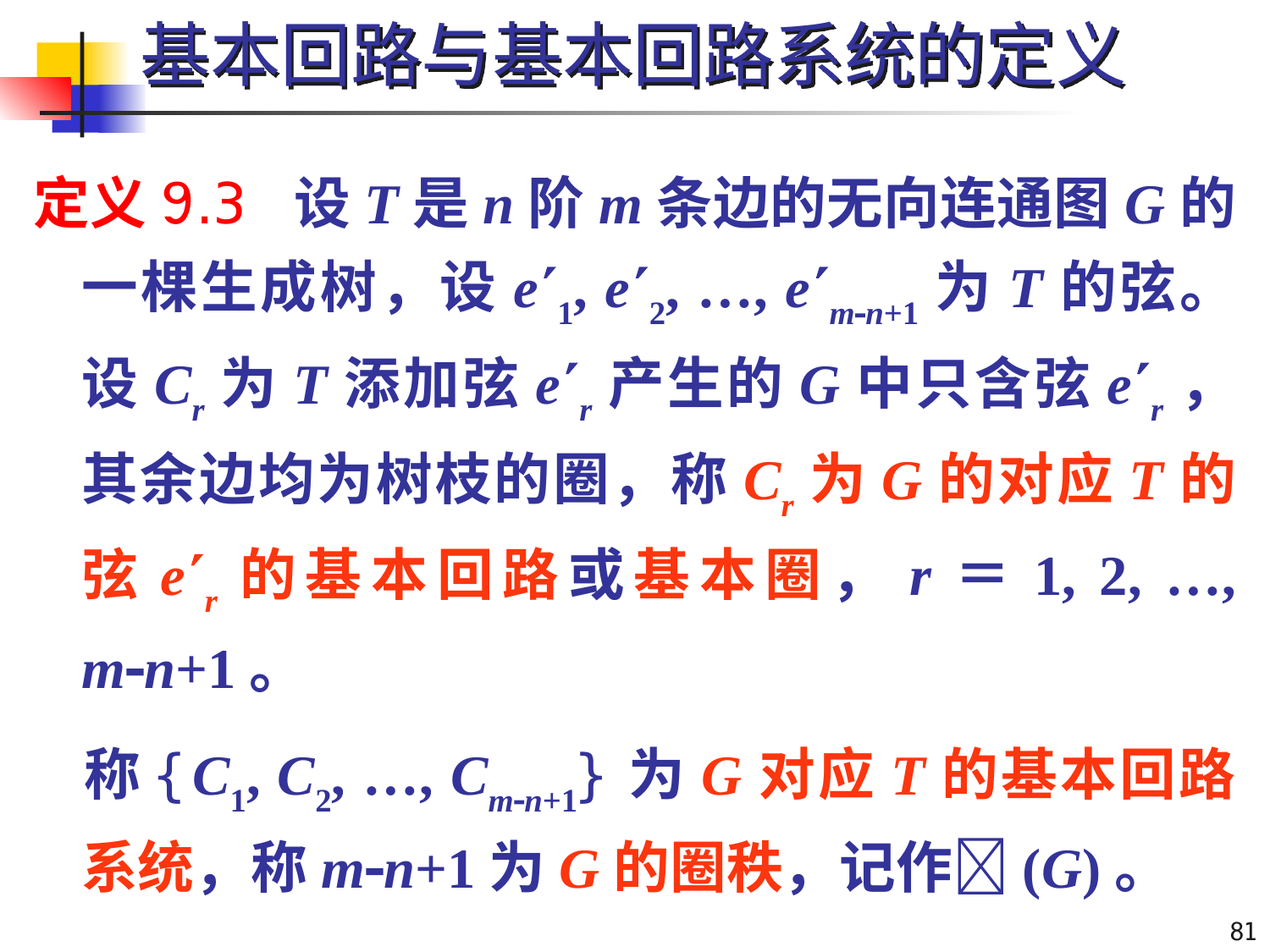

# 基本回路与基本回路系统的定义
定义9.3  设T是n阶m条边的无向连通图G的一棵生成树，设e′1, e′2, …, e′m−n+1为T的弦。设Cr为T添加弦e′r产生的G中只含弦e′r，其余边均为树枝的圈，称Cr为G的对应T的弦e′r的基本回路或基本圈，r＝1, 2, …, m−n+1。
	称{C1, C2, …, Cm−n+1}为G对应T的基本回路系统，称m−n+1为G的圈秩，记作ξ(G)。
81